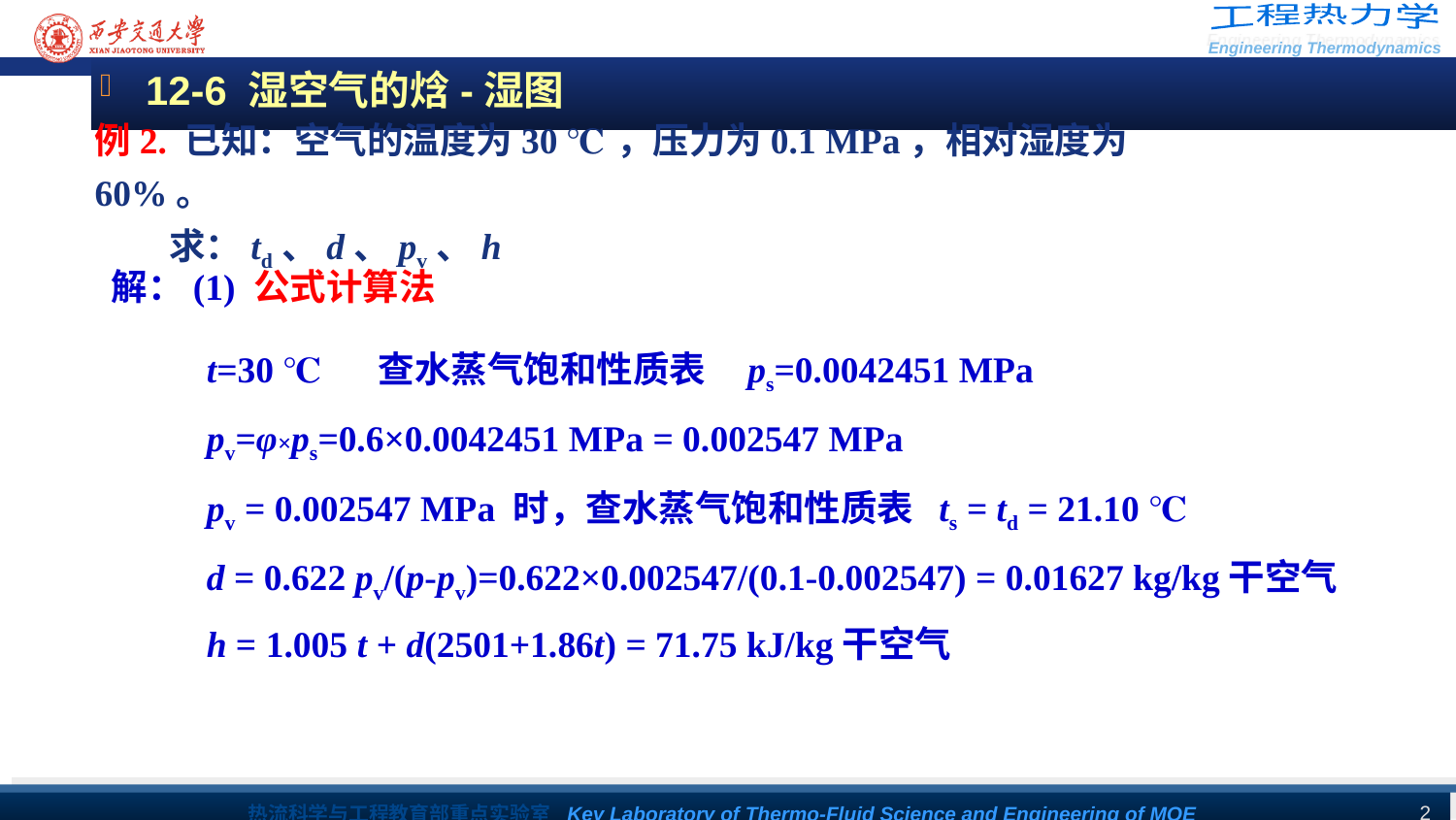

12-6 湿空气的焓-湿图
例2. 已知：空气的温度为30 ℃，压力为0.1 MPa，相对湿度为60%。
        求：td、d、pv、h
解：(1) 公式计算法
t=30 ℃     查水蒸气饱和性质表    ps=0.0042451 MPa
pv=φ×ps=0.6×0.0042451 MPa = 0.002547 MPa
pv = 0.002547 MPa 时，查水蒸气饱和性质表  ts = td = 21.10 ℃
d = 0.622 pv/(p-pv)=0.622×0.002547/(0.1-0.002547) = 0.01627 kg/kg干空气
h = 1.005 t + d(2501+1.86t) = 71.75 kJ/kg干空气
2